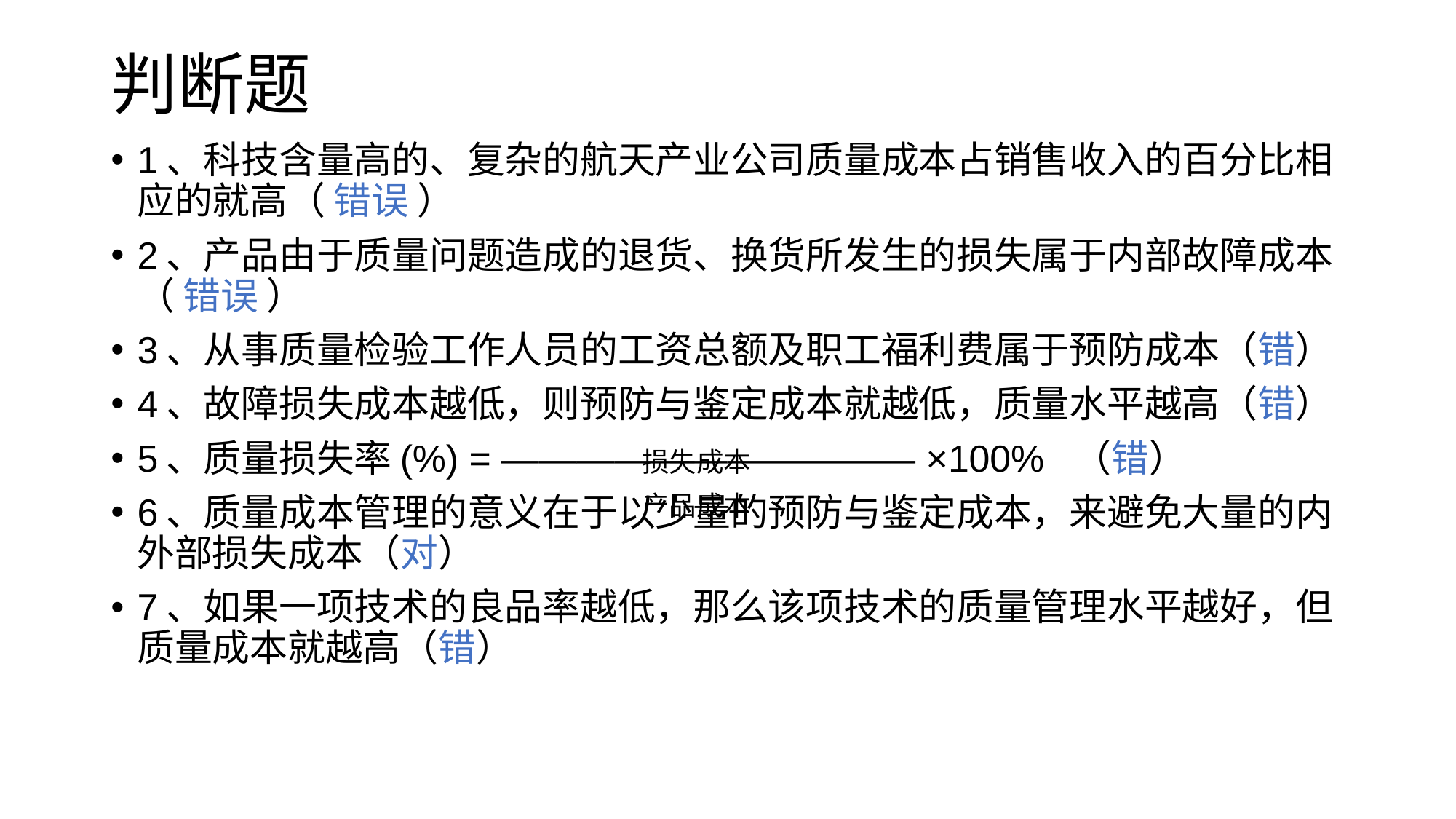

# 判断题
1、科技含量高的、复杂的航天产业公司质量成本占销售收入的百分比相应的就高（ 错误 ）
2、产品由于质量问题造成的退货、换货所发生的损失属于内部故障成本（ 错误 ）
3、从事质量检验工作人员的工资总额及职工福利费属于预防成本（错）
4、故障损失成本越低，则预防与鉴定成本就越低，质量水平越高（错）
5、质量损失率(%) = ——————————— ×100%  （错）
6、质量成本管理的意义在于以少量的预防与鉴定成本，来避免大量的内外部损失成本（对）
7、如果一项技术的良品率越低，那么该项技术的质量管理水平越好，但质量成本就越高（错）

损失成本
产品成本